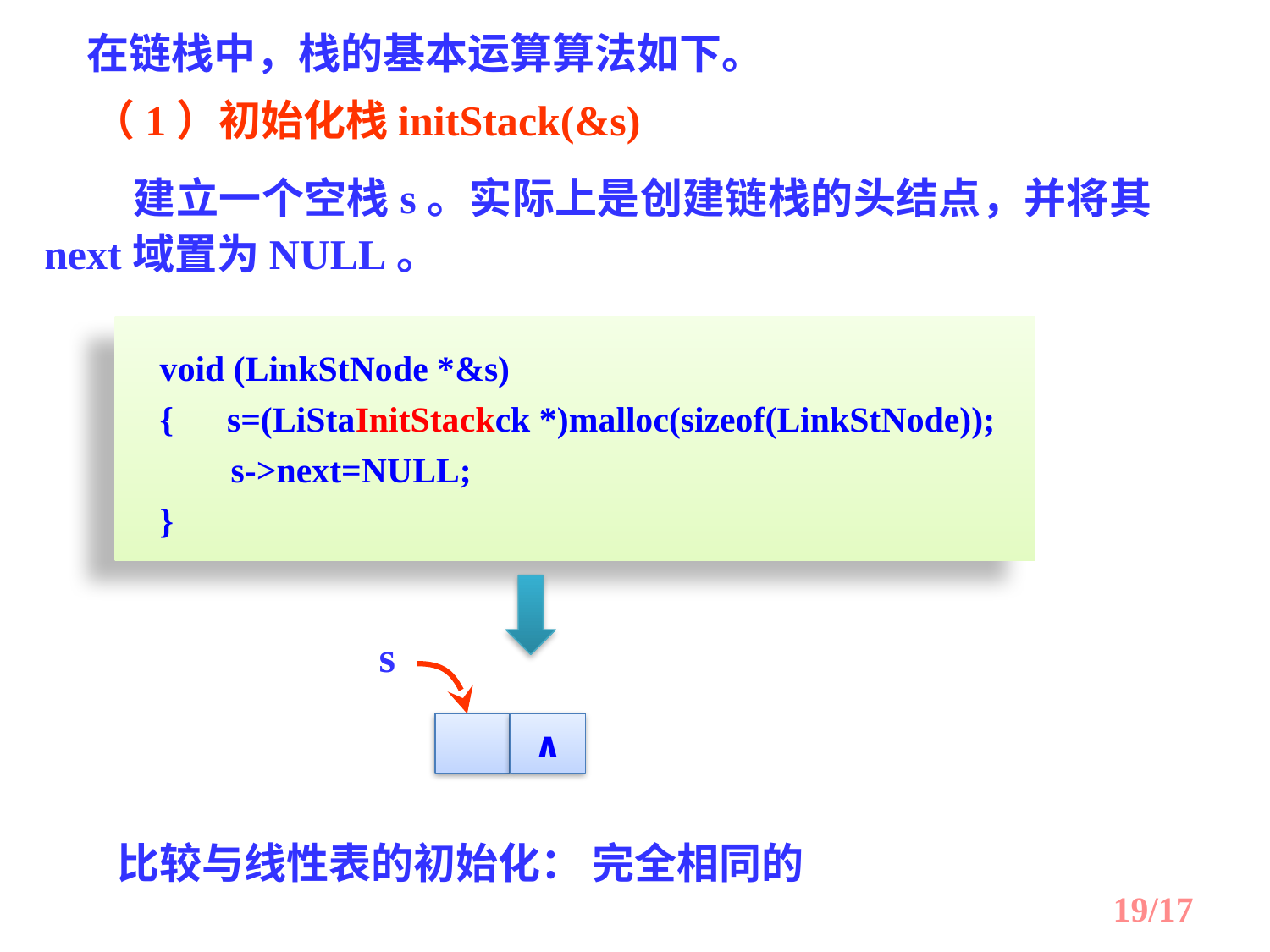

在链栈中，栈的基本运算算法如下。
    （1）初始化栈initStack(&s)
        建立一个空栈s。实际上是创建链栈的头结点，并将其next域置为NULL。
void (LinkStNode *&s)
{      s=(LiStaInitStackck *)malloc(sizeof(LinkStNode));
        s->next=NULL;
}

s

∧
 比较与线性表的初始化： 完全相同的
19/17